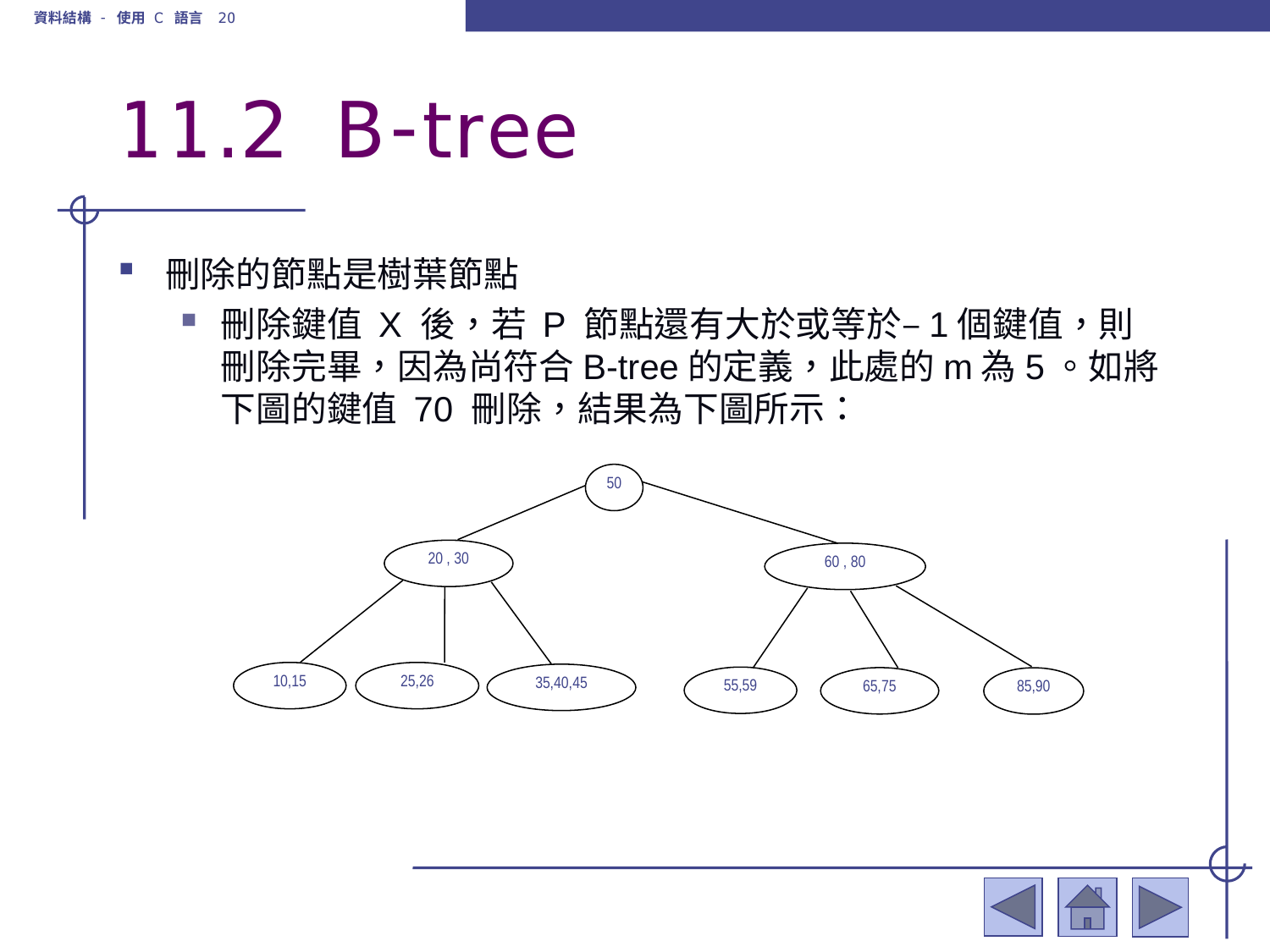

資料結構 - 使用 C 語言   20
# 11.2  B-tree
刪除的節點是樹葉節點
刪除鍵值 X 後，若 P 節點還有大於或等於–1個鍵值，則刪除完畢，因為尚符合B-tree的定義，此處的m為5。如將下圖的鍵值 70 刪除，結果為下圖所示：
50

20 , 30
60 , 80

10,15
25,26
35,40,45
55,59
65,75
85,90